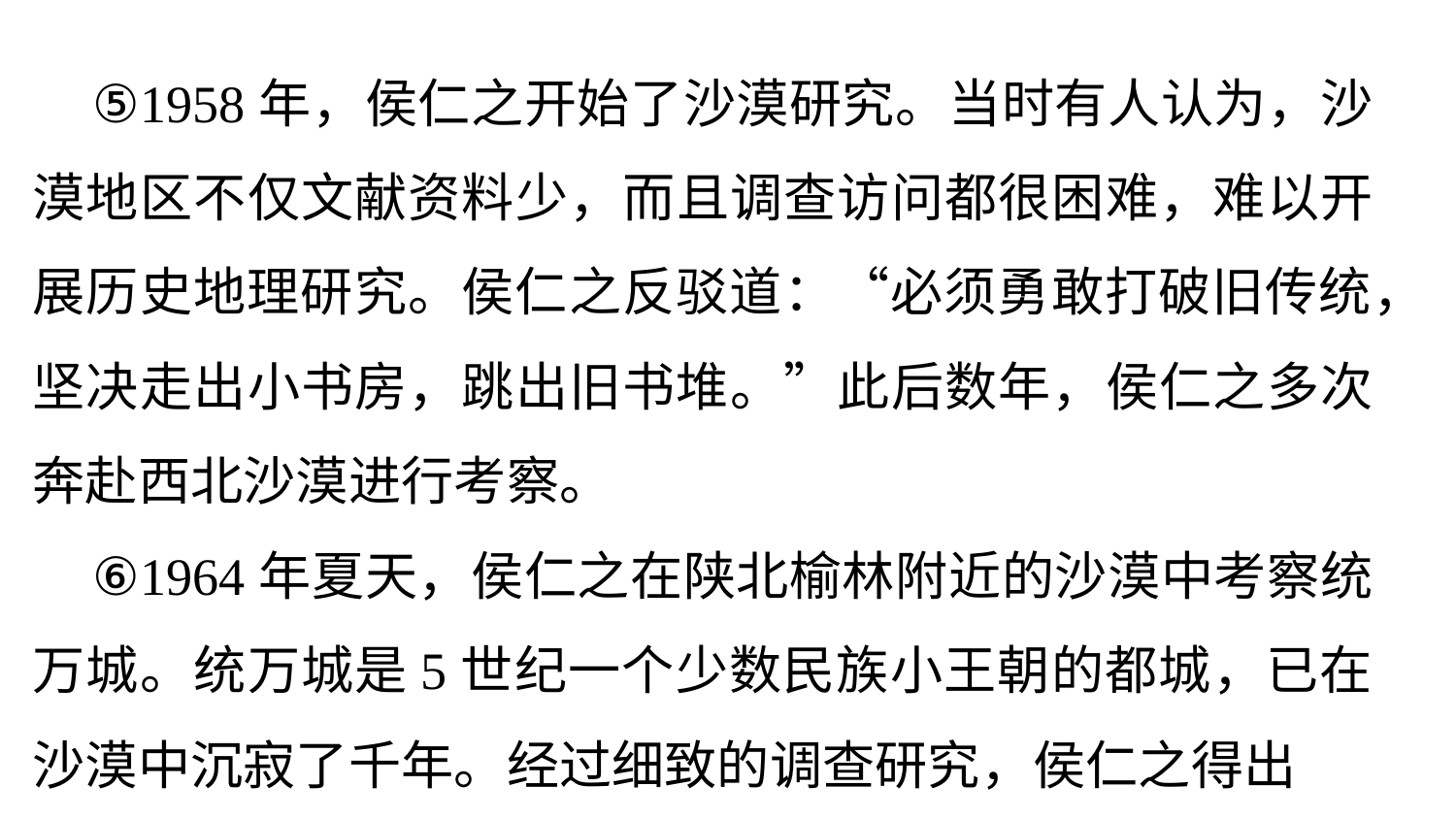

⑤1958年，侯仁之开始了沙漠研究。当时有人认为，沙漠地区不仅文献资料少，而且调查访问都很困难，难以开展历史地理研究。侯仁之反驳道：“必须勇敢打破旧传统，坚决走出小书房，跳出旧书堆。”此后数年，侯仁之多次奔赴西北沙漠进行考察。
    ⑥1964年夏天，侯仁之在陕北榆林附近的沙漠中考察统万城。统万城是5世纪一个少数民族小王朝的都城，已在沙漠中沉寂了千年。经过细致的调查研究，侯仁之得出